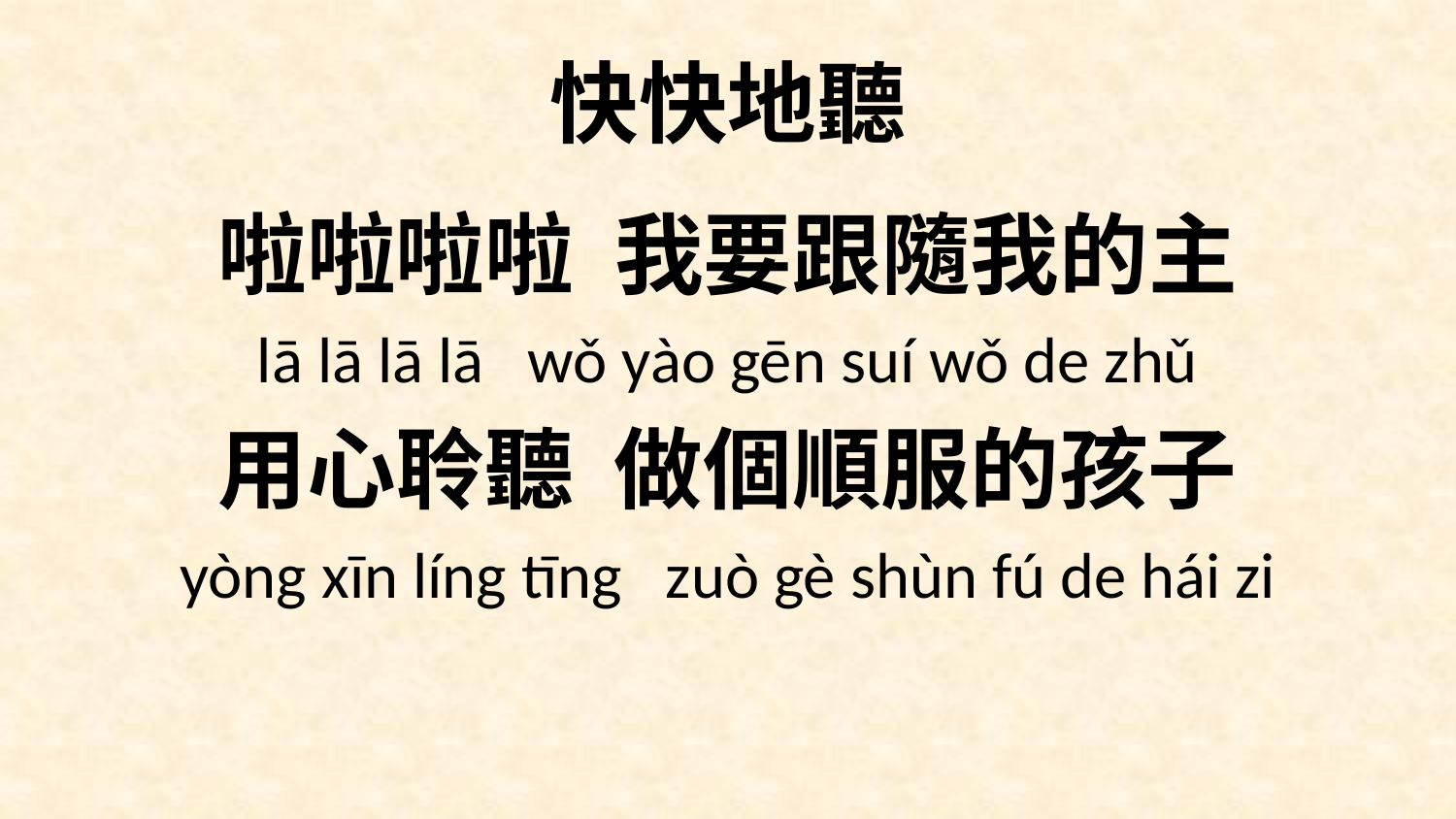

# 快快地聽
啦啦啦啦  我要跟隨我的主
lā lā lā lā   wǒ yào gēn suí wǒ de zhǔ
用心聆聽  做個順服的孩子
yòng xīn líng tīng   zuò gè shùn fú de hái zi